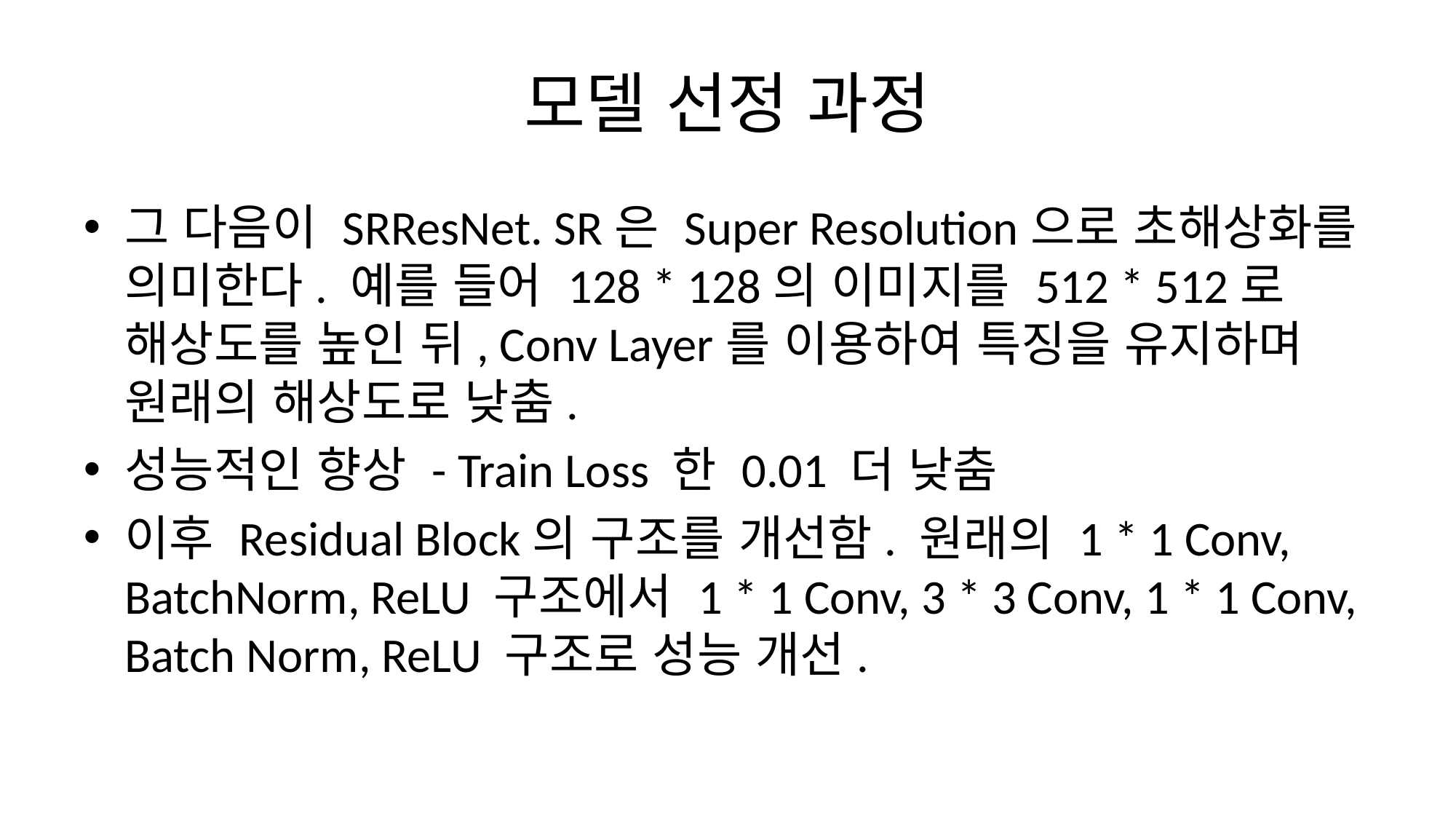

# 모델 선정 과정
그 다음이 SRResNet. SR은 Super Resolution으로 초해상화를 의미한다. 예를 들어 128 * 128의 이미지를 512 * 512로 해상도를 높인 뒤, Conv Layer를 이용하여 특징을 유지하며 원래의 해상도로 낮춤.
성능적인 향상 - Train Loss 한 0.01 더 낮춤
이후 Residual Block의 구조를 개선함. 원래의 1 * 1 Conv, BatchNorm, ReLU 구조에서 1 * 1 Conv, 3 * 3 Conv, 1 * 1 Conv, Batch Norm, ReLU 구조로 성능 개선.